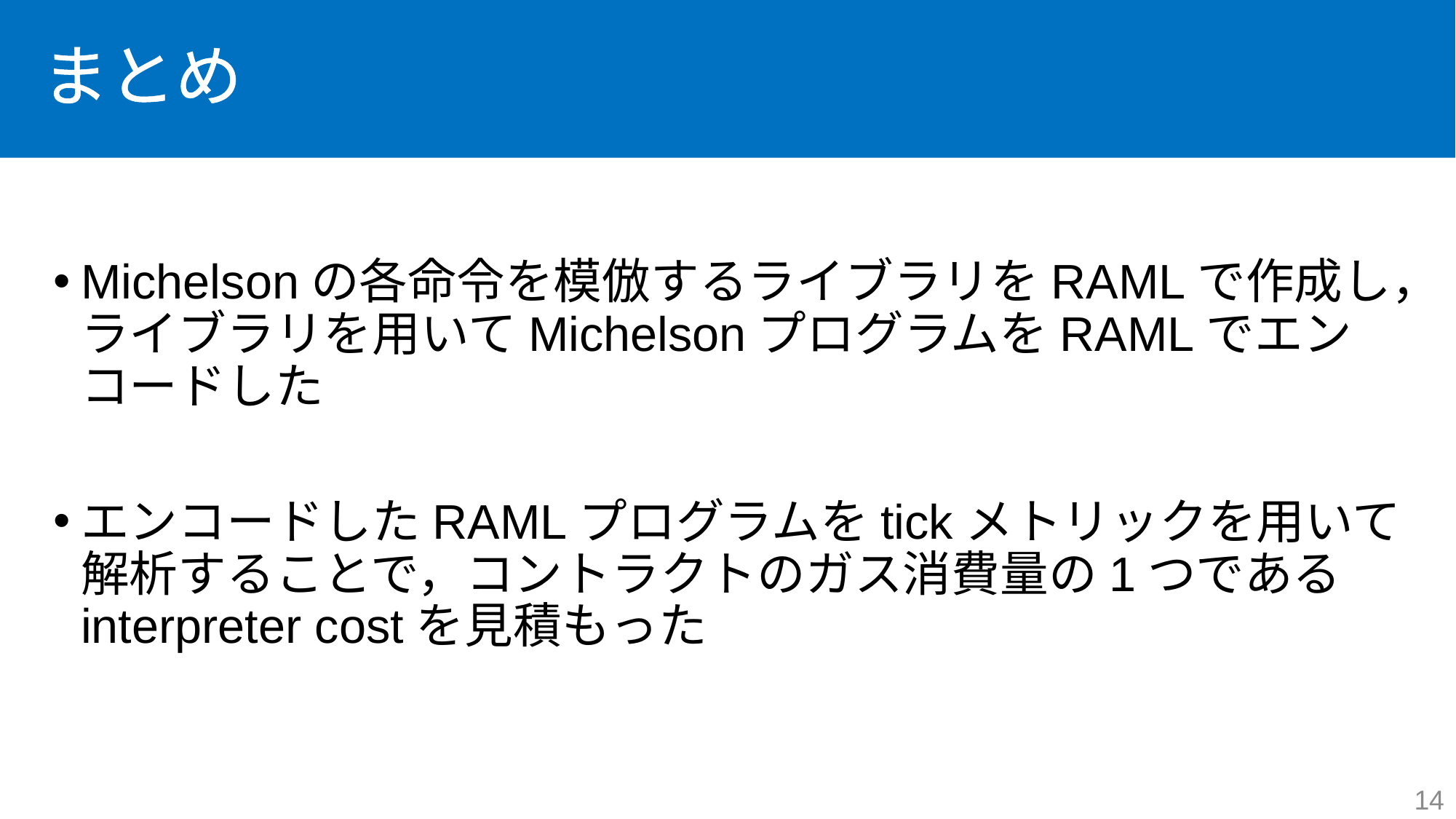

# まとめ

Michelsonの各命令を模倣するライブラリをRAMLで作成し，ライブラリを用いてMichelsonプログラムをRAMLでエンコードした

エンコードしたRAMLプログラムをtickメトリックを用いて解析することで，コントラクトのガス消費量の1つであるinterpreter costを見積もった
14